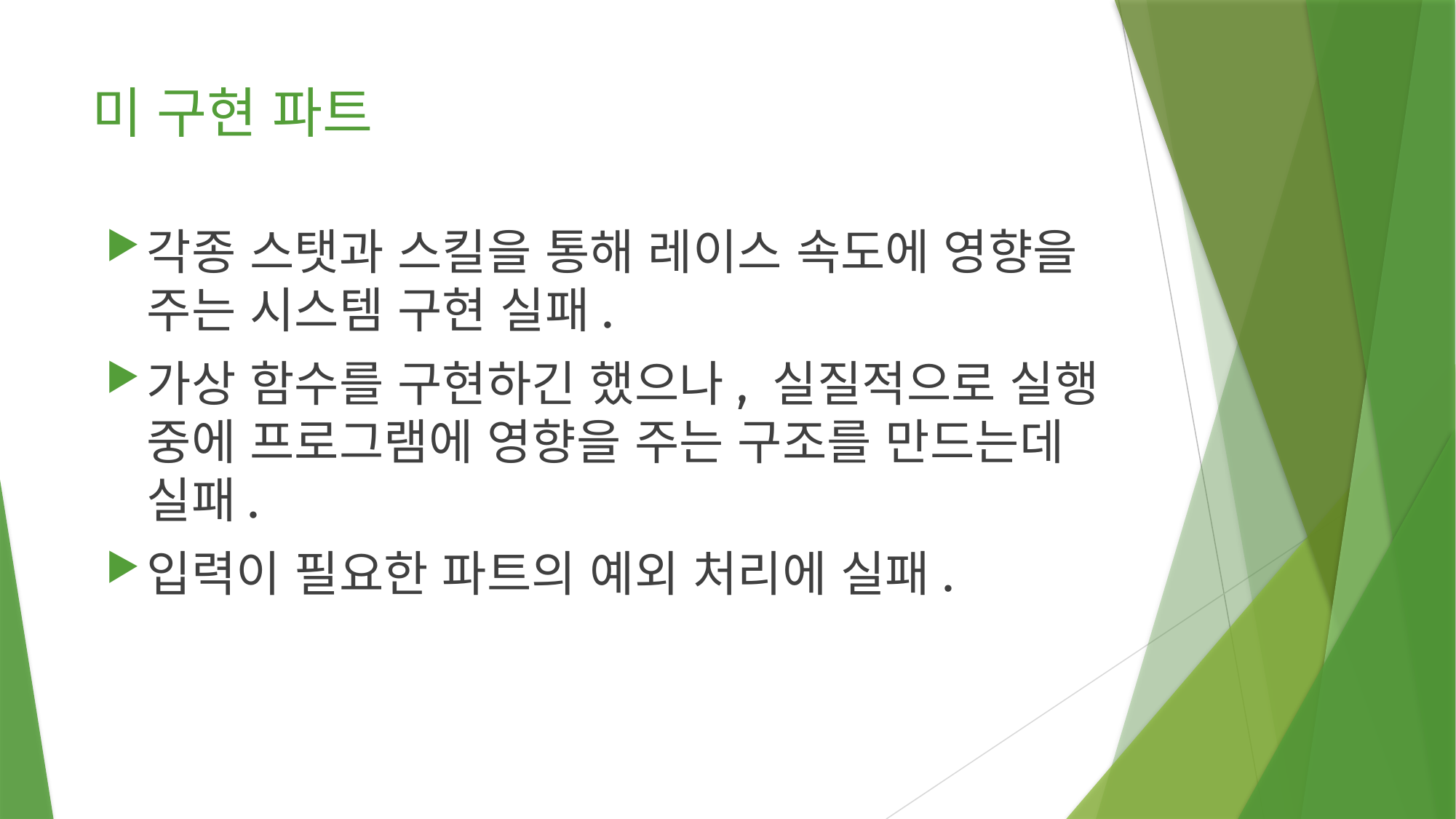

# 미 구현 파트
각종 스탯과 스킬을 통해 레이스 속도에 영향을 주는 시스템 구현 실패.
가상 함수를 구현하긴 했으나, 실질적으로 실행 중에 프로그램에 영향을 주는 구조를 만드는데 실패.
입력이 필요한 파트의 예외 처리에 실패.